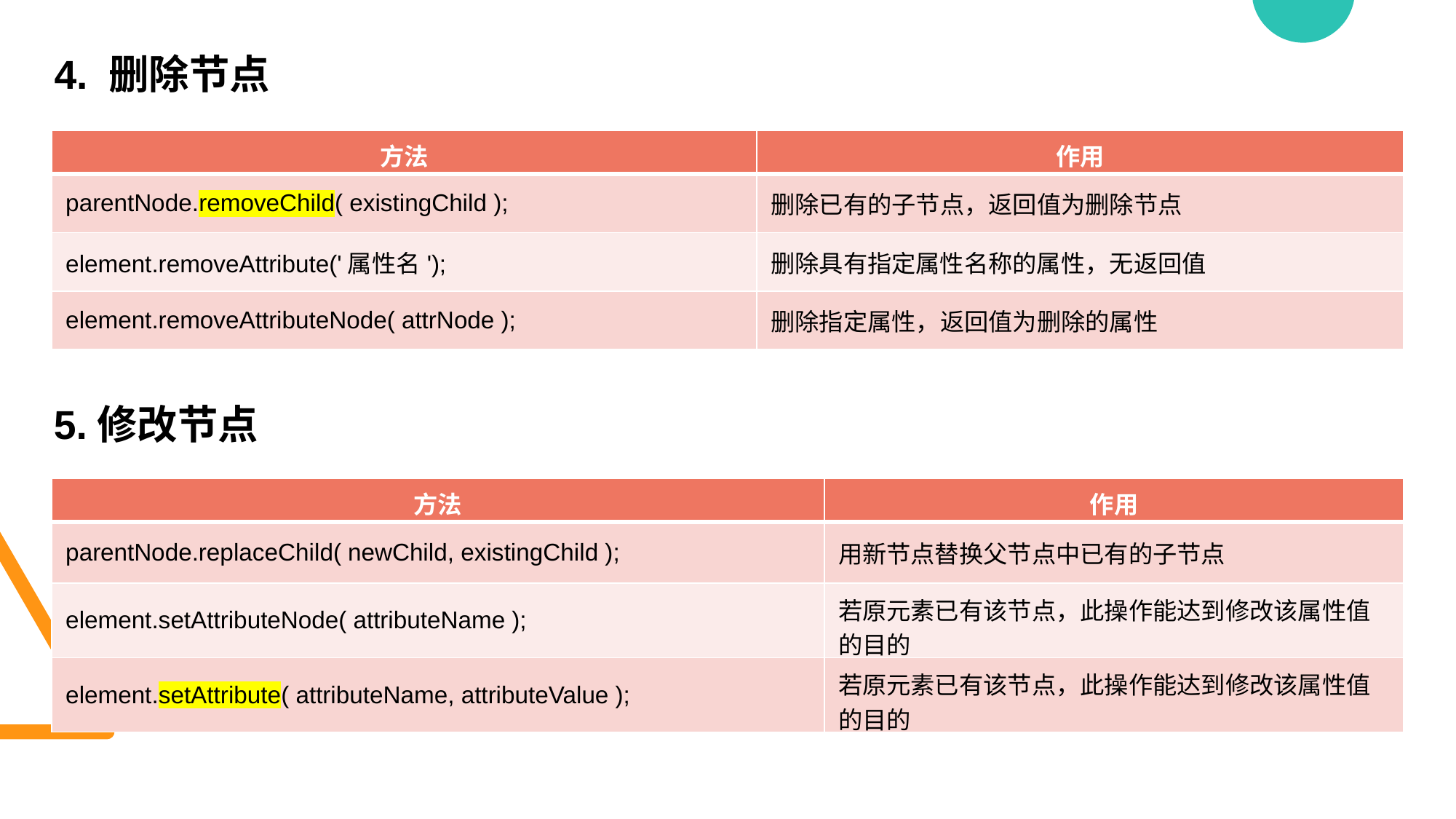

4. 删除节点
| 方法 | 作用 |
| --- | --- |
| parentNode.removeChild( existingChild ); | 删除已有的子节点，返回值为删除节点 |
| element.removeAttribute('属性名'); | 删除具有指定属性名称的属性，无返回值 |
| element.removeAttributeNode( attrNode ); | 删除指定属性，返回值为删除的属性 |
5.修改节点
| 方法 | 作用 |
| --- | --- |
| parentNode.replaceChild( newChild, existingChild ); | 用新节点替换父节点中已有的子节点 |
| element.setAttributeNode( attributeName ); | 若原元素已有该节点，此操作能达到修改该属性值的目的 |
| element.setAttribute( attributeName, attributeValue ); | 若原元素已有该节点，此操作能达到修改该属性值的目的 |